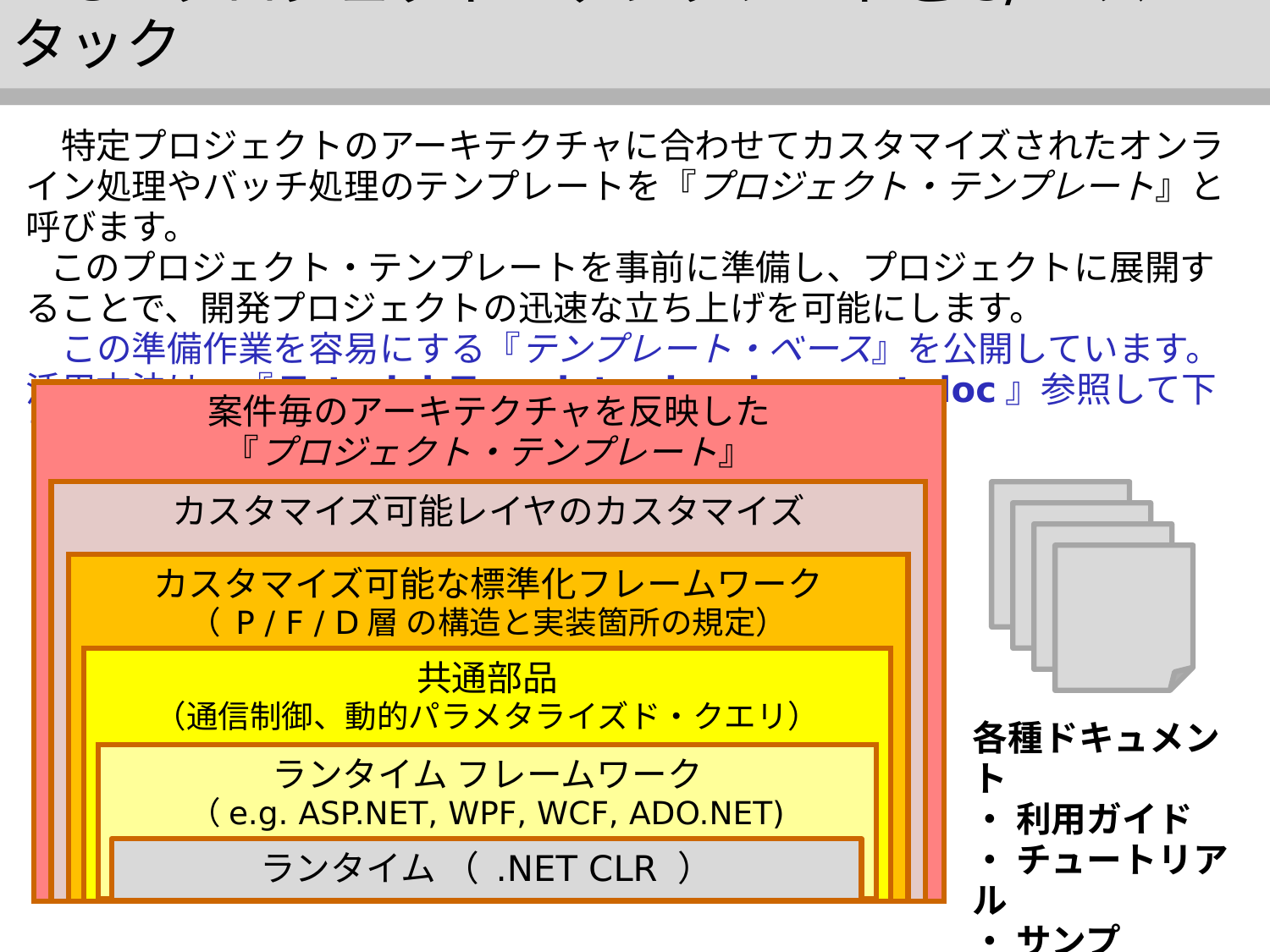

1.8. プロジェクト・テンプレートとS/Wスタック
　特定プロジェクトのアーキテクチャに合わせてカスタマイズされたオンライン処理やバッチ処理のテンプレートを『プロジェクト・テンプレート』と呼びます。
  このプロジェクト・テンプレートを事前に準備し、プロジェクトに展開することで、開発プロジェクトの迅速な立ち上げを可能にします。
　この準備作業を容易にする『テンプレート・ベース』を公開しています。活用方法は、『Tutorial_Template_development.doc』参照して下さい。
案件毎のアーキテクチャを反映した
『プロジェクト・テンプレート』
カスタマイズ可能レイヤのカスタマイズ

カスタマイズ可能な標準化フレームワーク
（ P / F / D層 の構造と実装箇所の規定）
共通部品
（通信制御、動的パラメタライズド・クエリ）
各種ドキュメント
・ 利用ガイド
・ チュートリアル
・ サンプル.etc
ランタイム フレームワーク
（e.g. ASP.NET, WPF, WCF, ADO.NET)
ランタイム （ .NET CLR ）